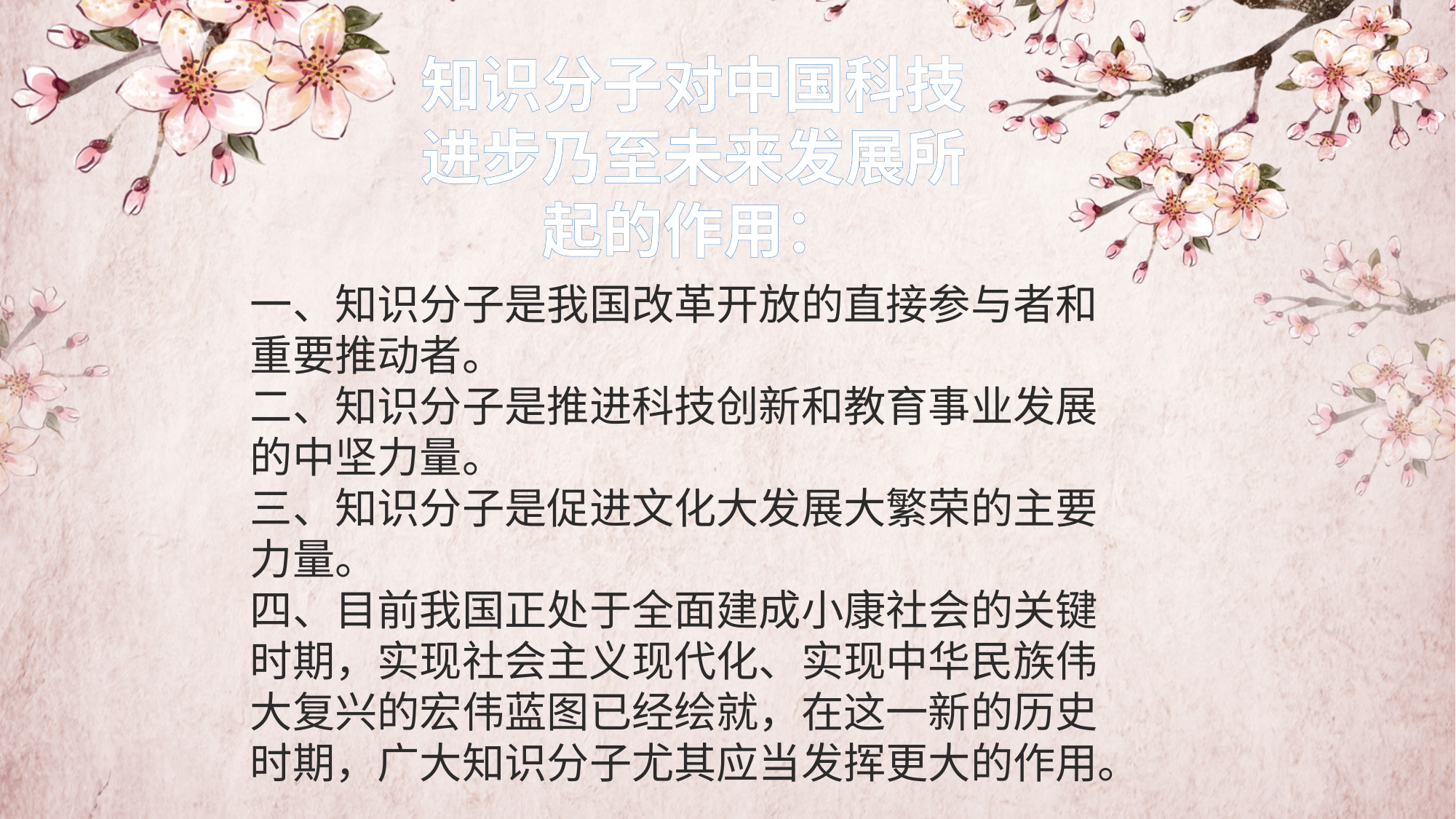

知识分子对中国科技进步乃至未来发展所起的作用：
一、知识分子是我国改革开放的直接参与者和重要推动者。
二、知识分子是推进科技创新和教育事业发展的中坚力量。
三、知识分子是促进文化大发展大繁荣的主要力量。
四、目前我国正处于全面建成小康社会的关键时期，实现社会主义现代化、实现中华民族伟大复兴的宏伟蓝图已经绘就，在这一新的历史时期，广大知识分子尤其应当发挥更大的作用。